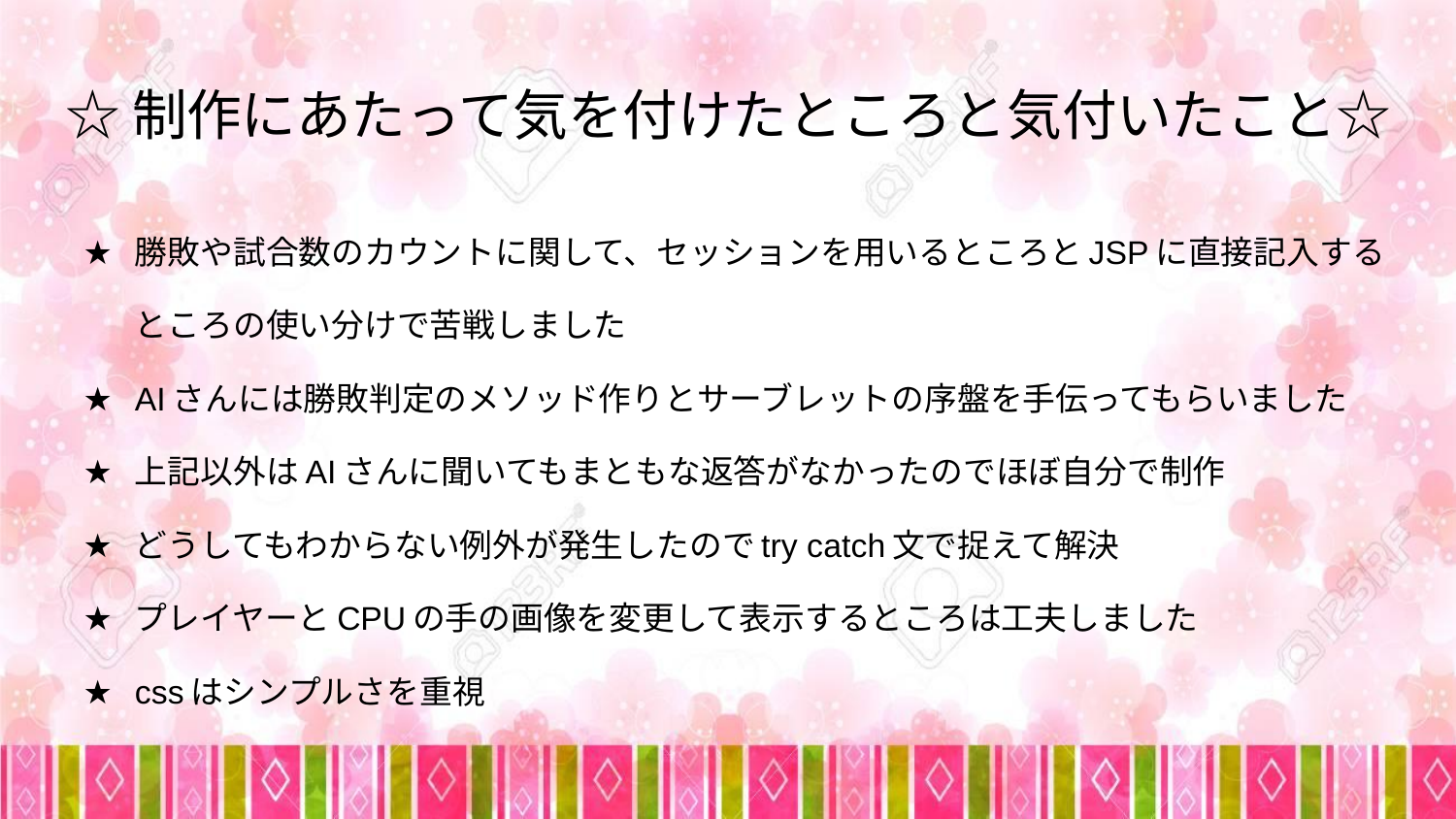

# ☆制作にあたって気を付けたところと気付いたこと☆
勝敗や試合数のカウントに関して、セッションを用いるところとJSPに直接記入するところの使い分けで苦戦しました
AIさんには勝敗判定のメソッド作りとサーブレットの序盤を手伝ってもらいました
上記以外はAIさんに聞いてもまともな返答がなかったのでほぼ自分で制作
どうしてもわからない例外が発生したのでtry catch文で捉えて解決
プレイヤーとCPUの手の画像を変更して表示するところは工夫しました
cssはシンプルさを重視